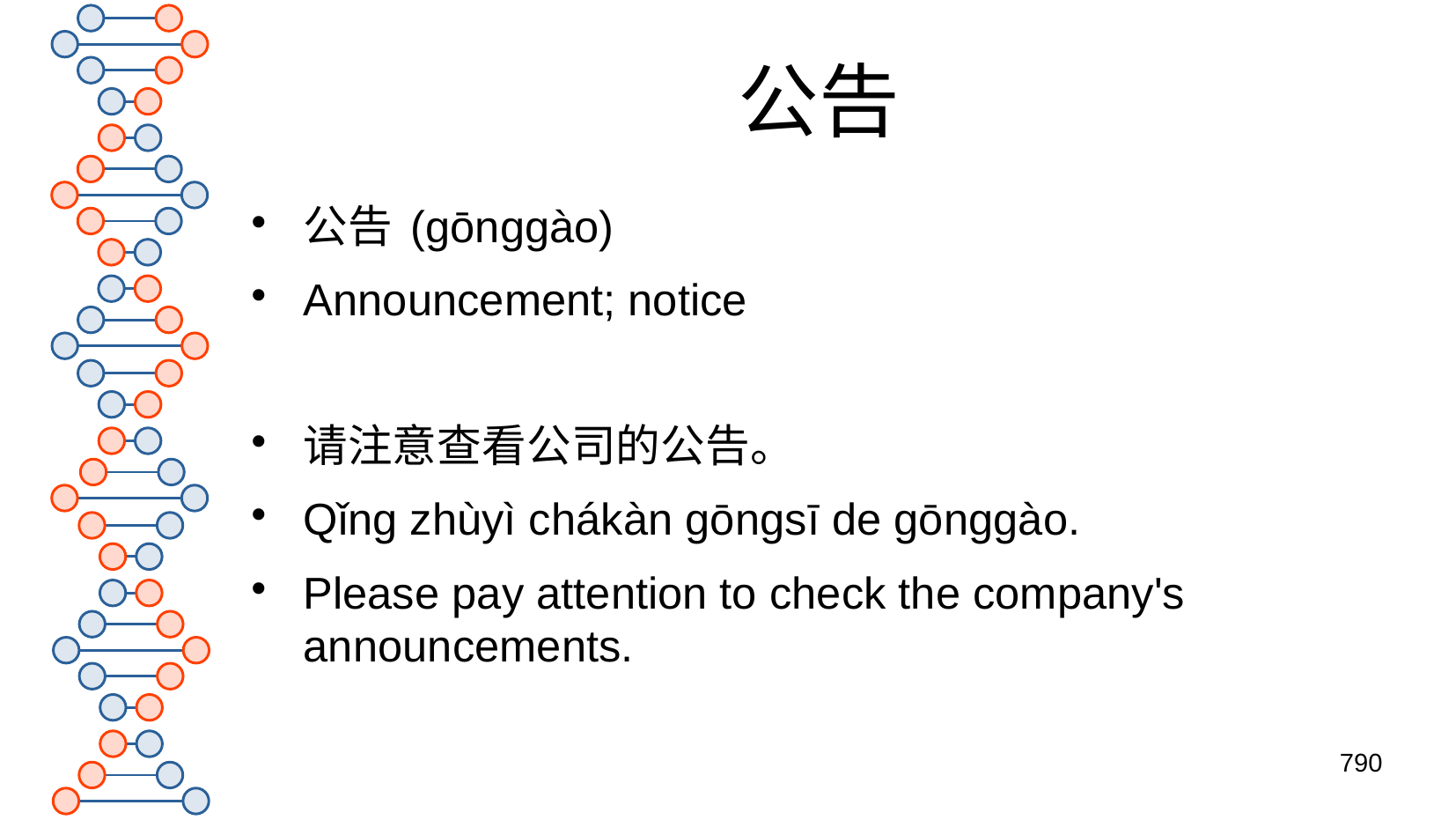

# 公告
公告 (gōnggào)
Announcement; notice

请注意查看公司的公告。
Qǐng zhùyì chákàn gōngsī de gōnggào.
Please pay attention to check the company's announcements.

790